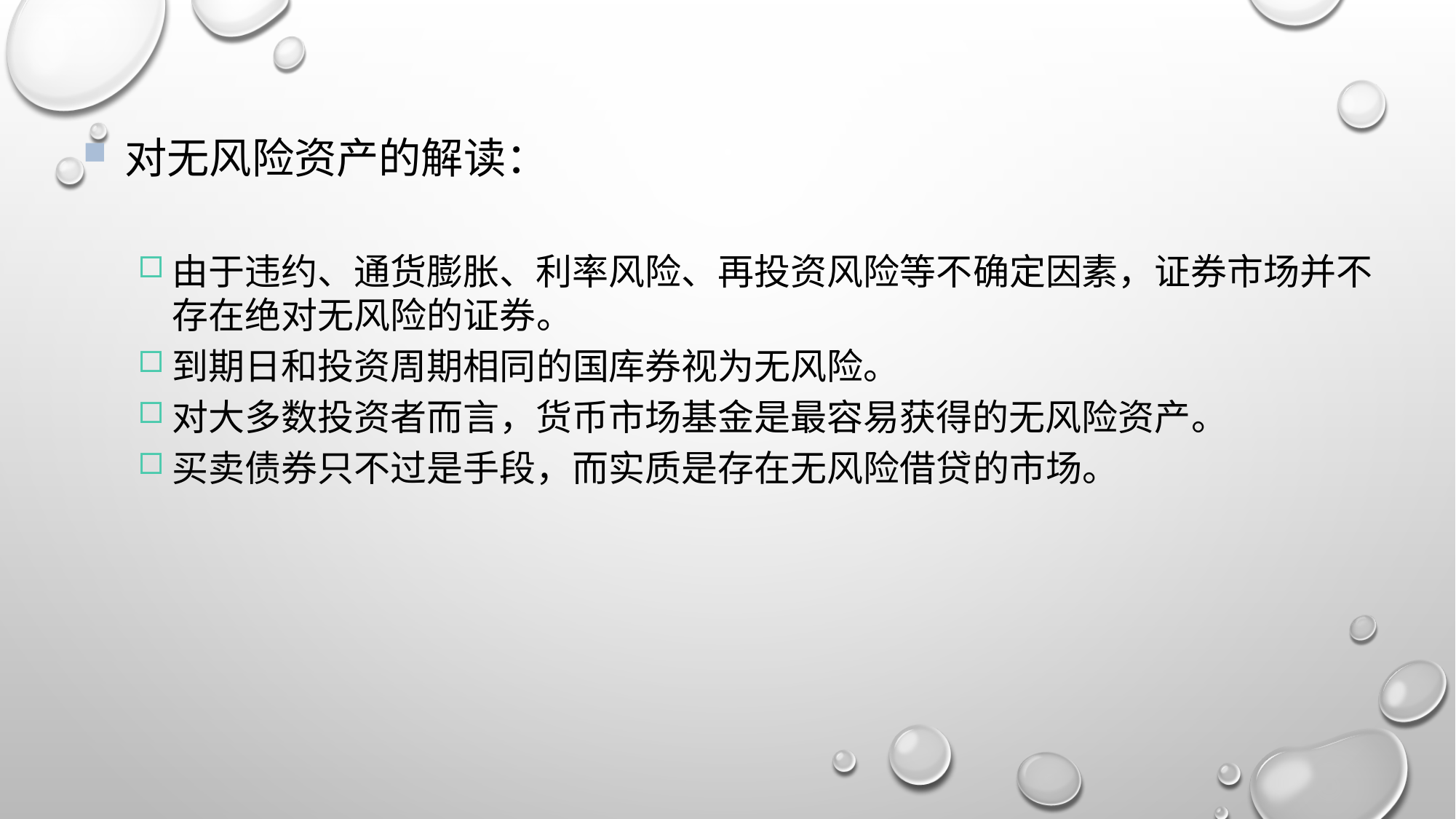

对无风险资产的解读：

由于违约、通货膨胀、利率风险、再投资风险等不确定因素，证券市场并不存在绝对无风险的证券。
到期日和投资周期相同的国库券视为无风险。
对大多数投资者而言，货币市场基金是最容易获得的无风险资产。
买卖债券只不过是手段，而实质是存在无风险借贷的市场。